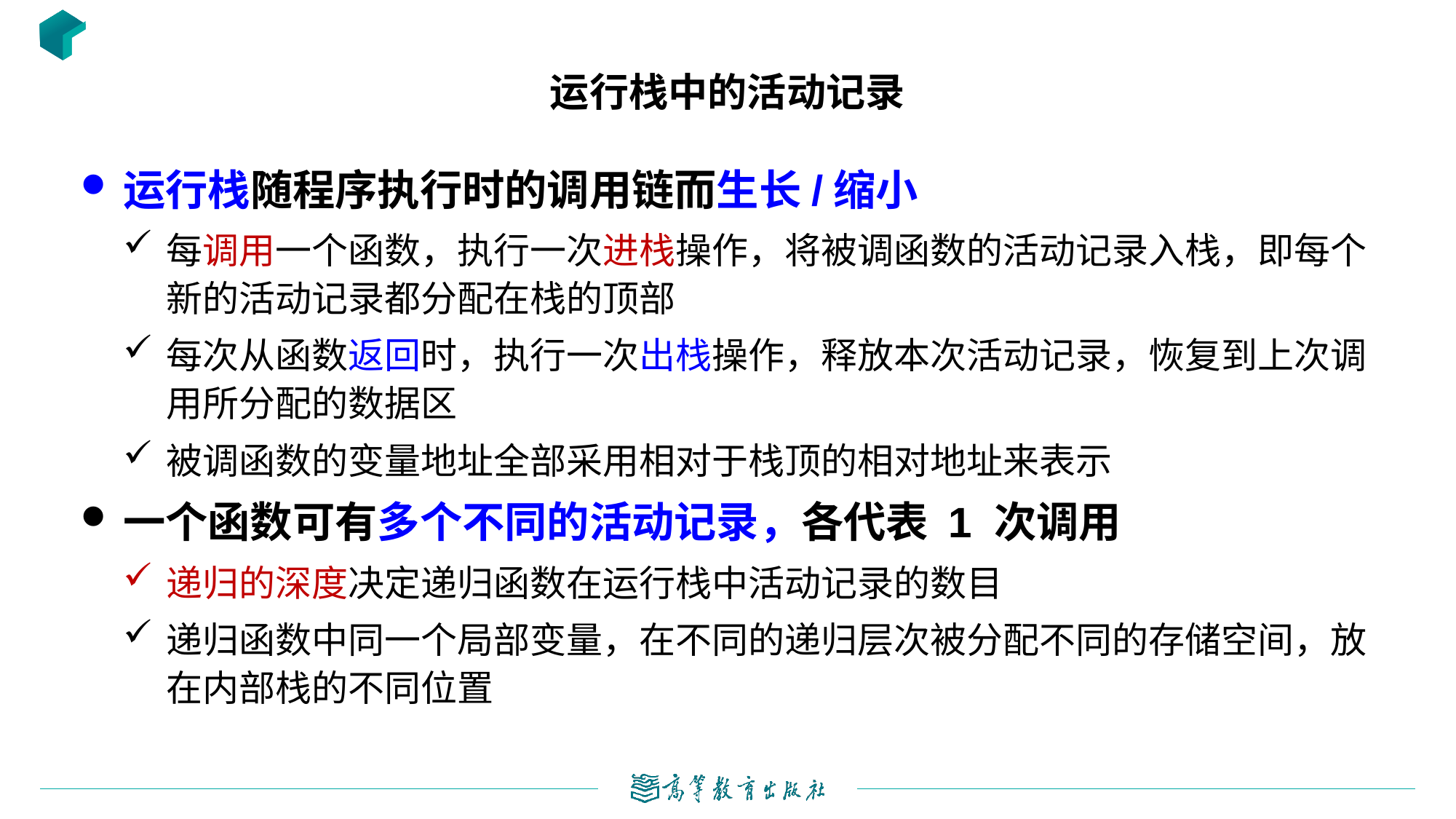

# 运行栈中的活动记录
运行栈随程序执行时的调用链而生长/缩小
每调用一个函数，执行一次进栈操作，将被调函数的活动记录入栈，即每个新的活动记录都分配在栈的顶部
每次从函数返回时，执行一次出栈操作，释放本次活动记录，恢复到上次调用所分配的数据区
被调函数的变量地址全部采用相对于栈顶的相对地址来表示
一个函数可有多个不同的活动记录，各代表 1 次调用
递归的深度决定递归函数在运行栈中活动记录的数目
递归函数中同一个局部变量，在不同的递归层次被分配不同的存储空间，放在内部栈的不同位置